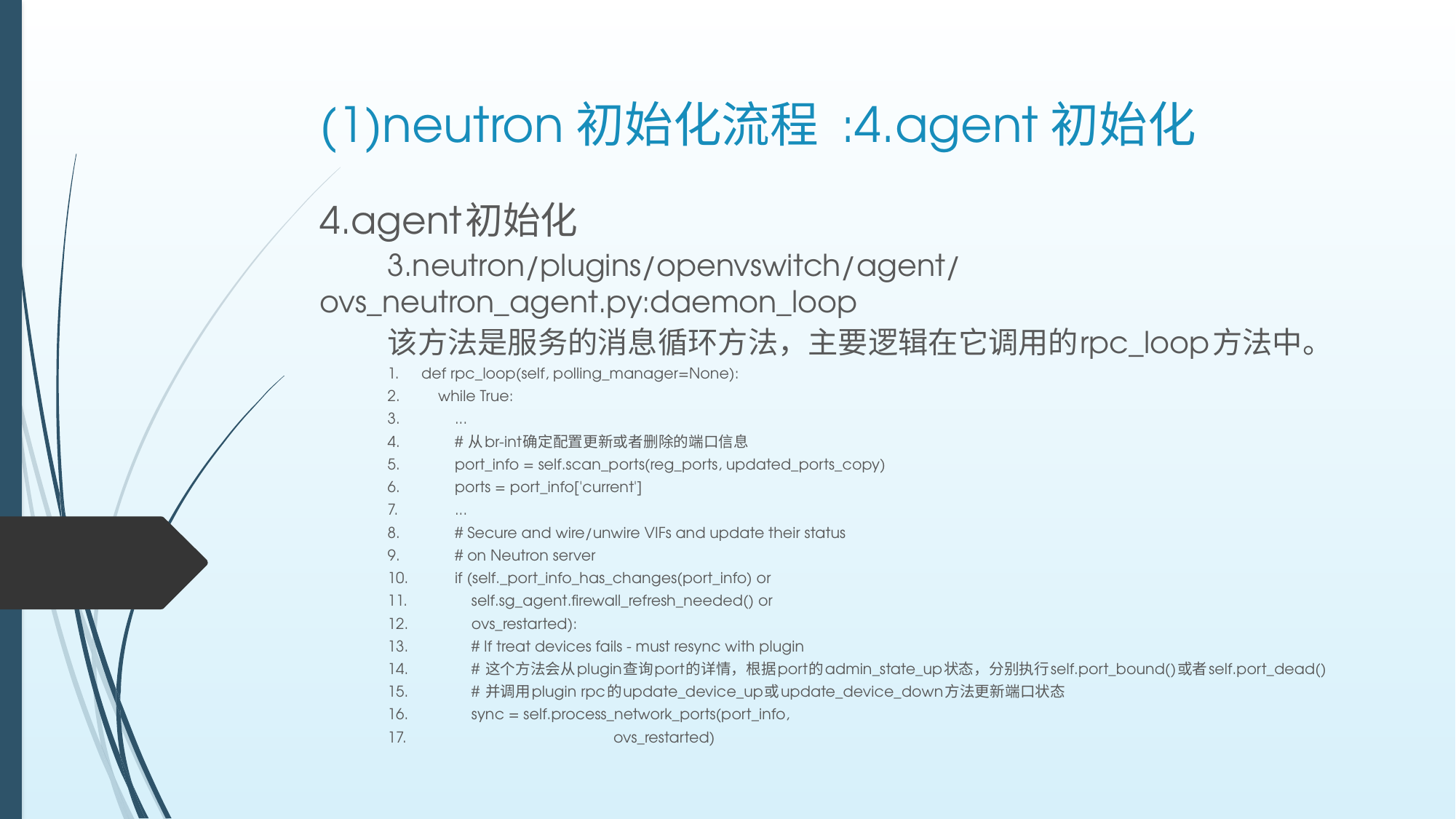

# (1)neutron初始化流程 :4.agent初始化
4.agent初始化
3.neutron/plugins/openvswitch/agent/ovs_neutron_agent.py:daemon_loop
该方法是服务的消息循环方法，主要逻辑在它调用的rpc_loop方法中。
1.	def rpc_loop(self, polling_manager=None):
2.	    while True:
3.	        ...
4.	        # 从br-int确定配置更新或者删除的端口信息
5.	        port_info = self.scan_ports(reg_ports, updated_ports_copy)
6.	        ports = port_info['current']
7.	        ...
8.	        # Secure and wire/unwire VIFs and update their status
9.	        # on Neutron server
10.	        if (self._port_info_has_changes(port_info) or
11.	            self.sg_agent.firewall_refresh_needed() or
12.	            ovs_restarted):
13.	            # If treat devices fails - must resync with plugin
14.	            # 这个方法会从plugin查询port的详情，根据port的admin_state_up状态，分别执行self.port_bound()或者self.port_dead()
15.	            # 并调用plugin rpc的update_device_up或update_device_down方法更新端口状态
16.	            sync = self.process_network_ports(port_info,
17.	                                              ovs_restarted)